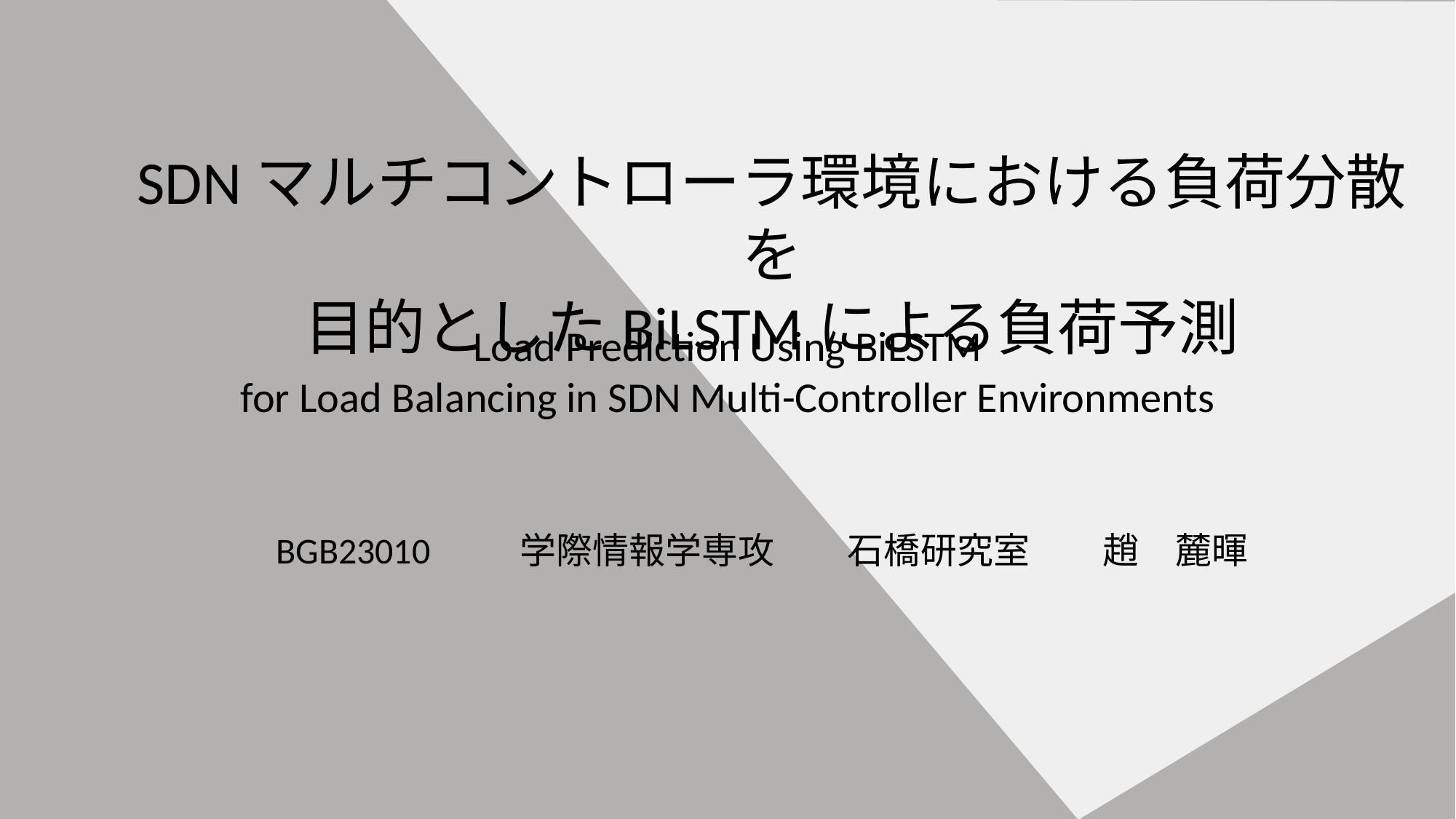

SDNマルチコントローラ環境における負荷分散を
目的としたBiLSTMによる負荷予測
Load Prediction Using BiLSTM
for Load Balancing in SDN Multi-Controller Environments
BGB23010 　　学際情報学専攻　　石橋研究室　　趙　麓暉